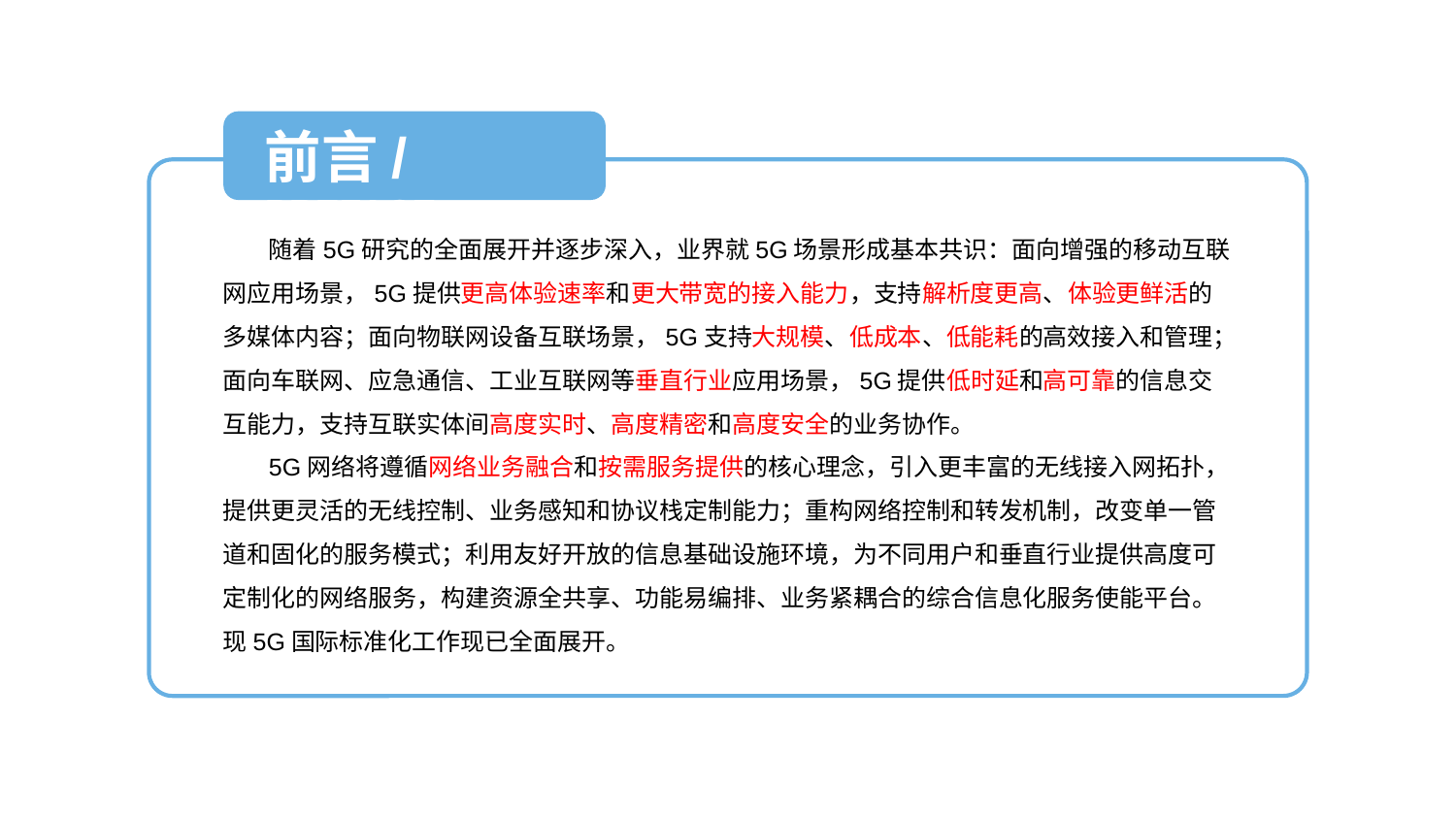

前言/PREFACE

随着5G研究的全面展开并逐步深入，业界就5G场景形成基本共识：面向增强的移动互联网应用场景，5G提供更高体验速率和更大带宽的接入能力，支持解析度更高、体验更鲜活的多媒体内容；面向物联网设备互联场景，5G支持大规模、低成本、低能耗的高效接入和管理；面向车联网、应急通信、工业互联网等垂直行业应用场景，5G提供低时延和高可靠的信息交互能力，支持互联实体间高度实时、高度精密和高度安全的业务协作。
5G网络将遵循网络业务融合和按需服务提供的核心理念，引入更丰富的无线接入网拓扑，提供更灵活的无线控制、业务感知和协议栈定制能力；重构网络控制和转发机制，改变单一管道和固化的服务模式；利用友好开放的信息基础设施环境，为不同用户和垂直行业提供高度可定制化的网络服务，构建资源全共享、功能易编排、业务紧耦合的综合信息化服务使能平台。现5G国际标准化工作现已全面展开。